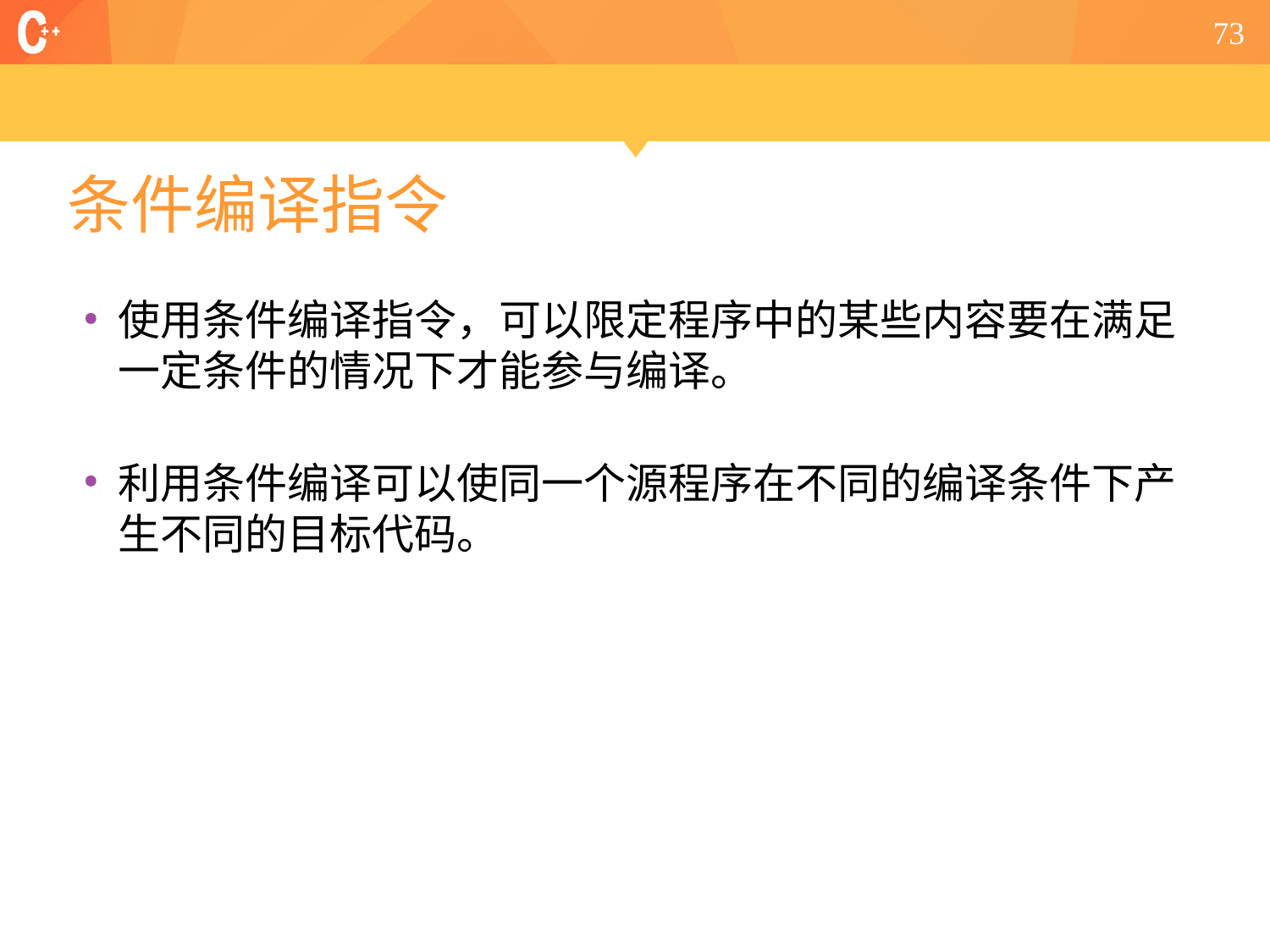

73
# 条件编译指令
使用条件编译指令，可以限定程序中的某些内容要在满足一定条件的情况下才能参与编译。

利用条件编译可以使同一个源程序在不同的编译条件下产生不同的目标代码。